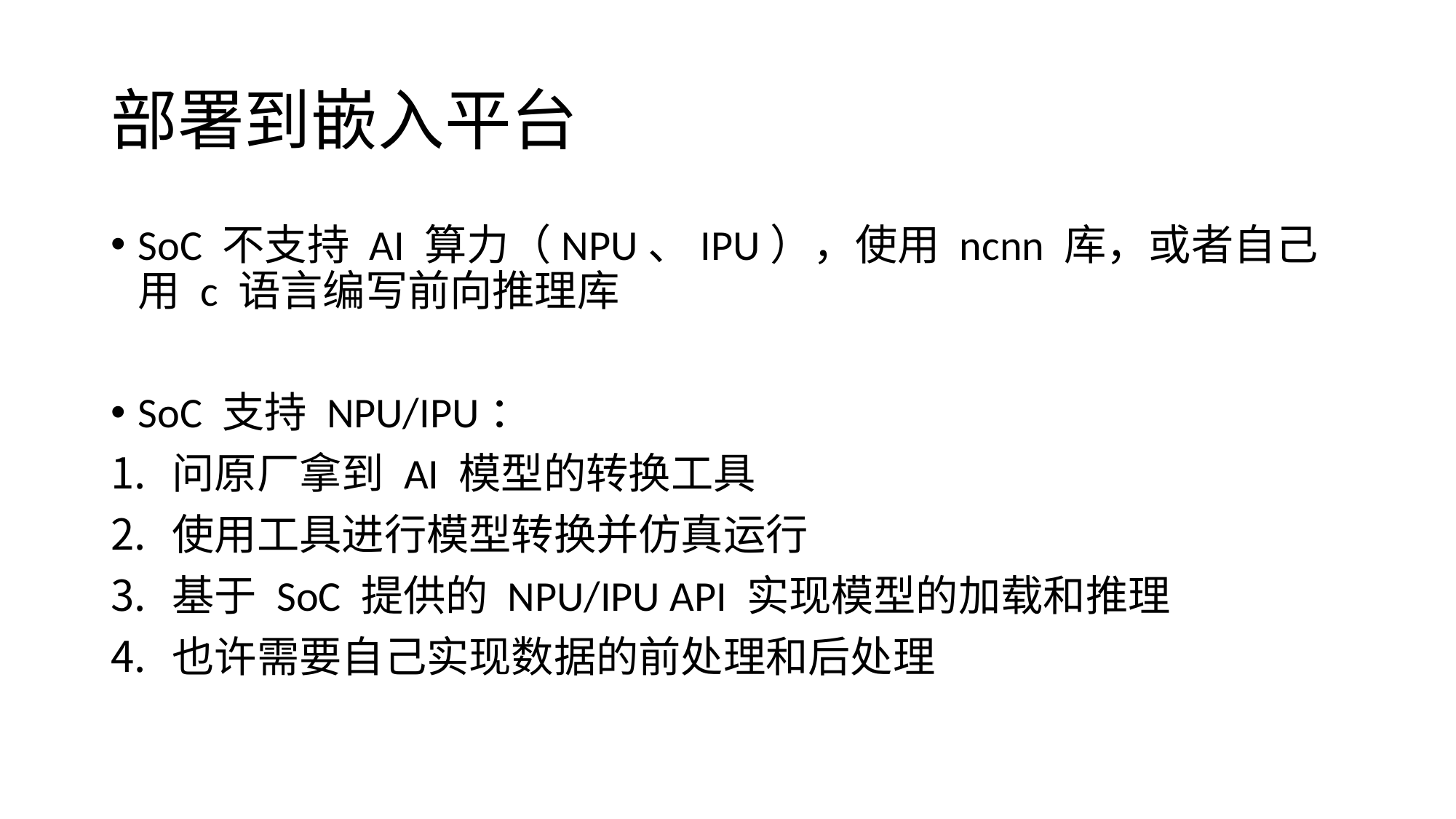

# 部署到嵌入平台
SoC 不支持 AI 算力（NPU、IPU），使用 ncnn 库，或者自己用 c 语言编写前向推理库

SoC 支持 NPU/IPU：
问原厂拿到 AI 模型的转换工具
使用工具进行模型转换并仿真运行
基于 SoC 提供的 NPU/IPU API 实现模型的加载和推理
也许需要自己实现数据的前处理和后处理